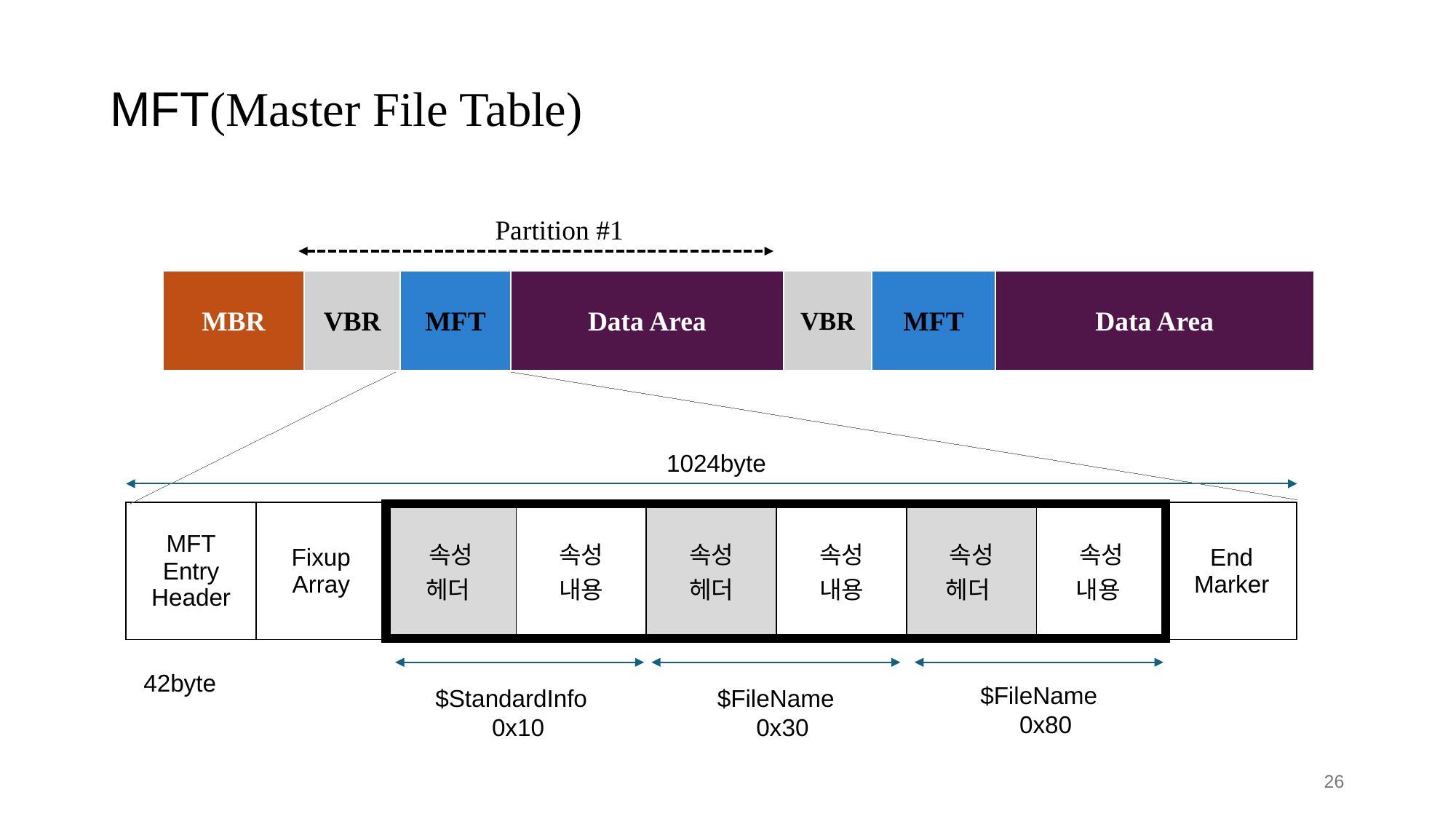

MFT(Master File Table)
Partition #1
| MBR | VBR | MFT | Data Area | VBR | MFT | Data Area |
| --- | --- | --- | --- | --- | --- | --- |
1024byte
| MFT Entry Header | Fixup Array | 속성 헤더 | 속성 내용 | 속성 헤더 | 속성 내용 | 속성 헤더 | 속성 내용 | End Marker |
| --- | --- | --- | --- | --- | --- | --- | --- | --- |

42byte
$FileName
  0x80
$FileName
  0x30
$StandardInfo
  0x10
26